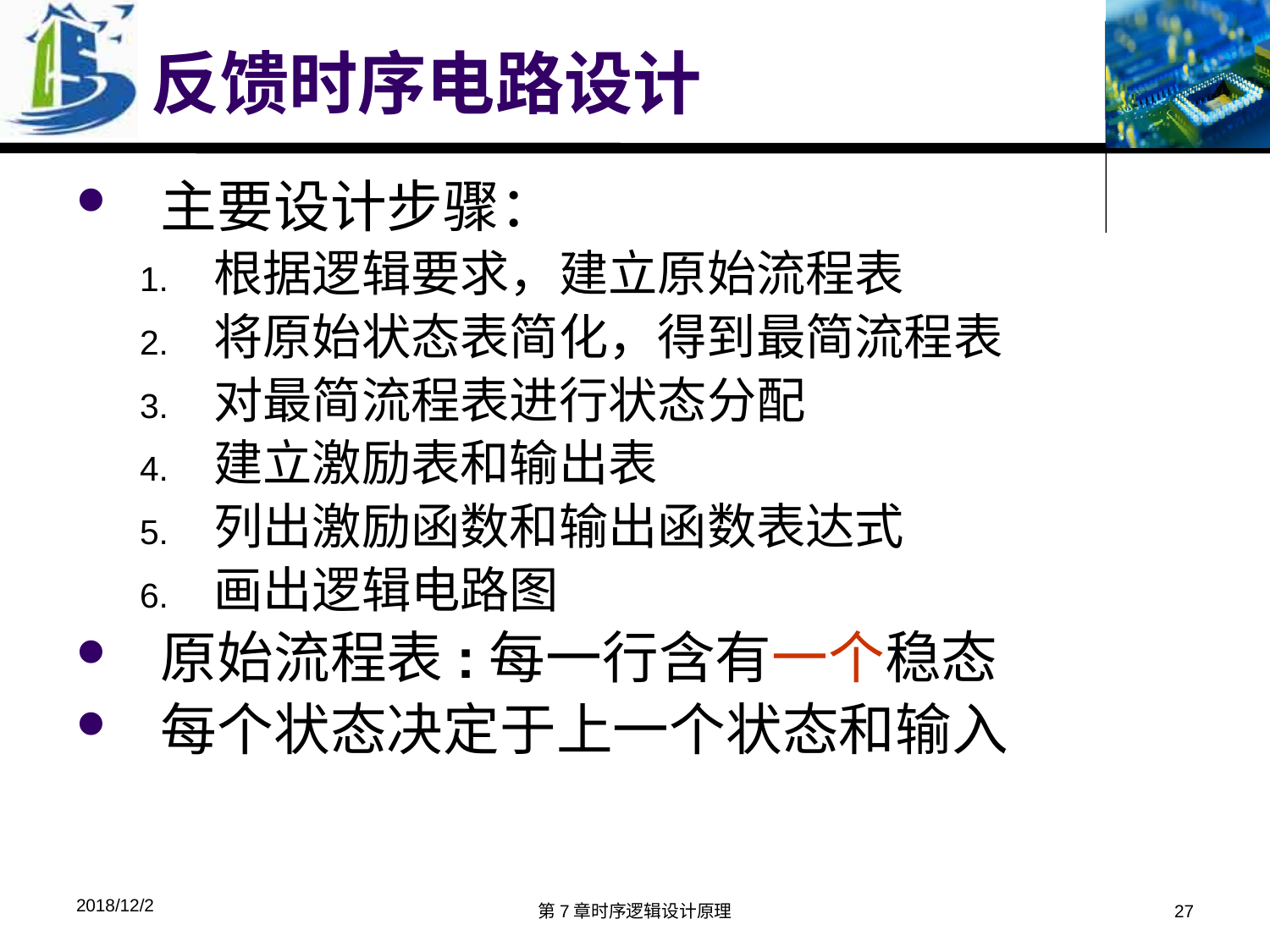

# 反馈时序电路设计
主要设计步骤：
根据逻辑要求，建立原始流程表
将原始状态表简化，得到最简流程表
对最简流程表进行状态分配
建立激励表和输出表
列出激励函数和输出函数表达式
画出逻辑电路图
原始流程表:每一行含有一个稳态
每个状态决定于上一个状态和输入

2018/12/2
第7章时序逻辑设计原理
27